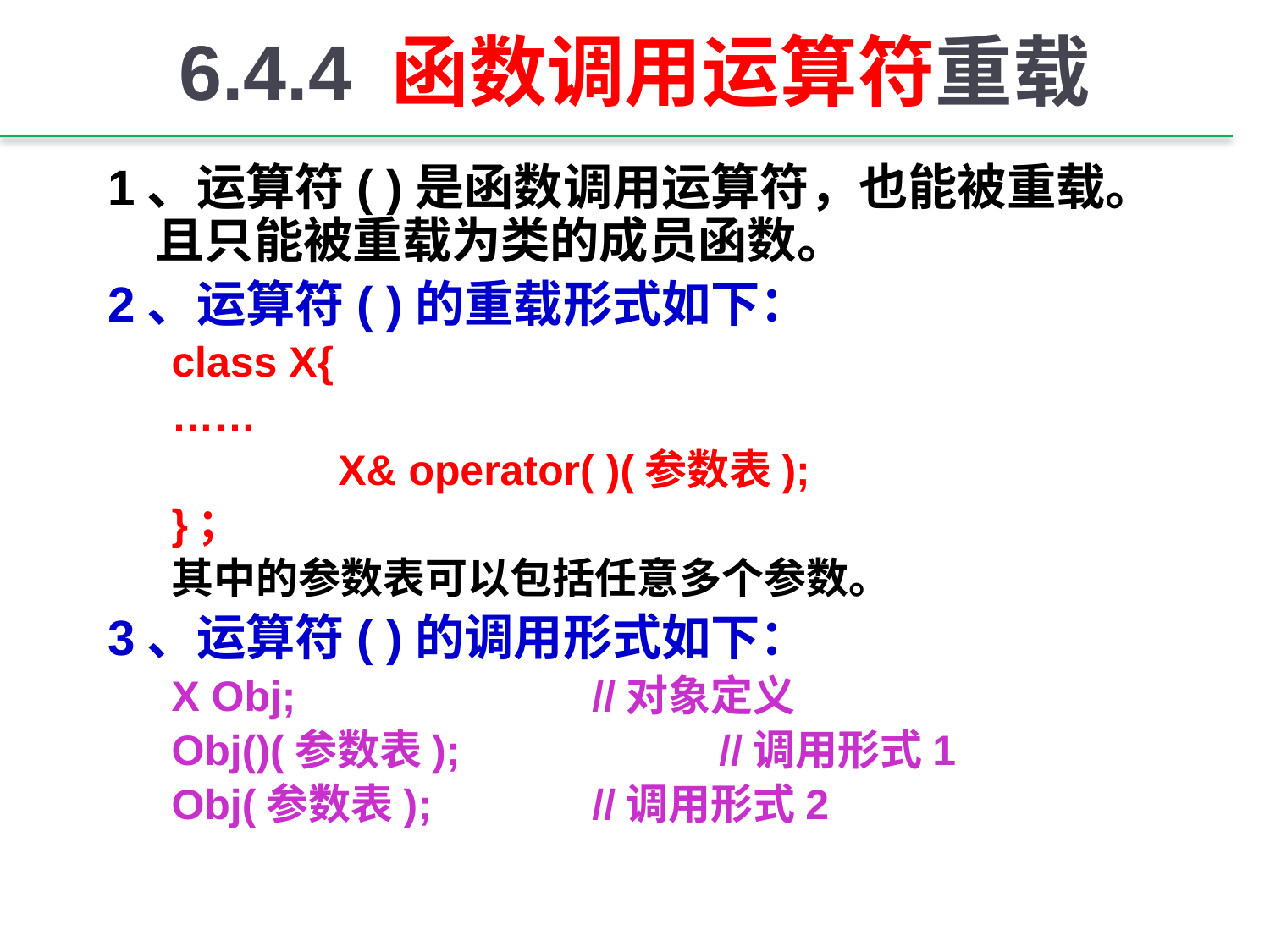

# 6.4.4 函数调用运算符重载
1、运算符( )是函数调用运算符，也能被重载。且只能被重载为类的成员函数。
2、运算符( )的重载形式如下：
class X{
……
		X& operator( )(参数表);
}；
其中的参数表可以包括任意多个参数。
3、运算符( )的调用形式如下：
X Obj;              		//对象定义
Obj()(参数表);  		//调用形式1
Obj(参数表);       	//调用形式2